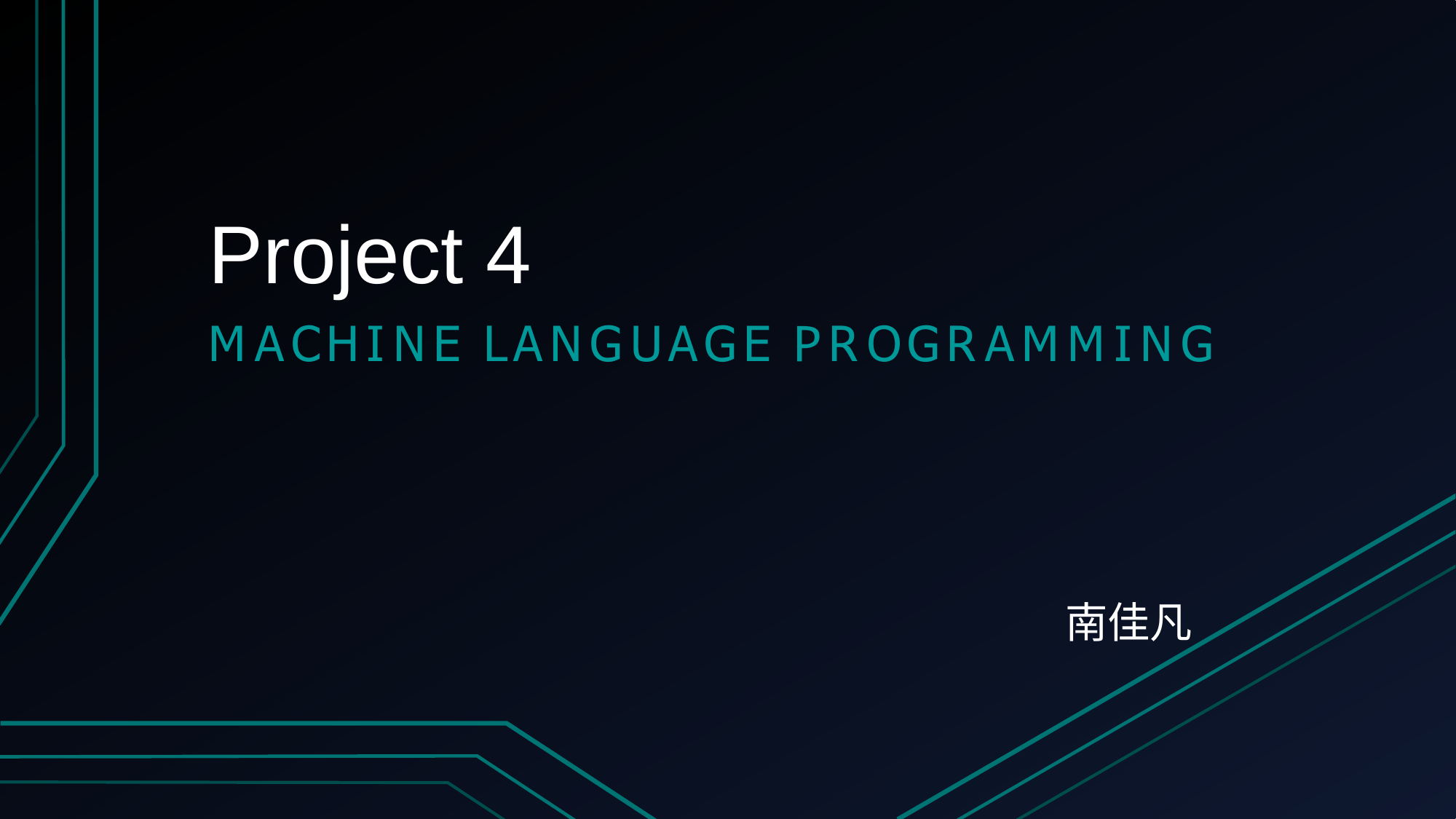

# Project 4
Machine Language Programming
南佳凡